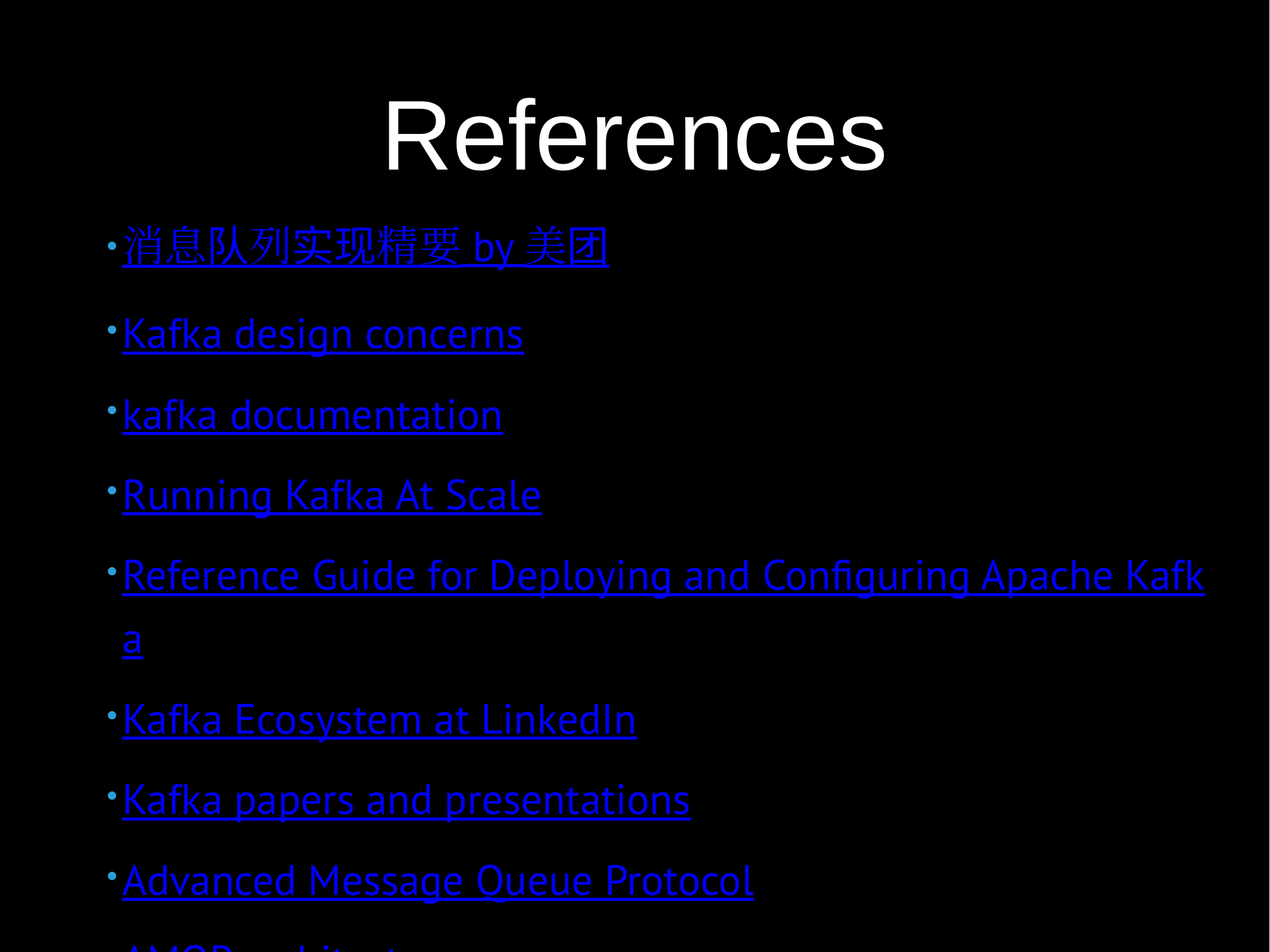

# References
消息队列实现精要 by 美团
Kafka design concerns
kafka documentation
Running Kafka At Scale
Reference Guide for Deploying and Configuring Apache Kafka
Kafka Ecosystem at LinkedIn
Kafka papers and presentations
Advanced Message Queue Protocol
AMQP architecture
RabbitMQ Internals
RocketMQ